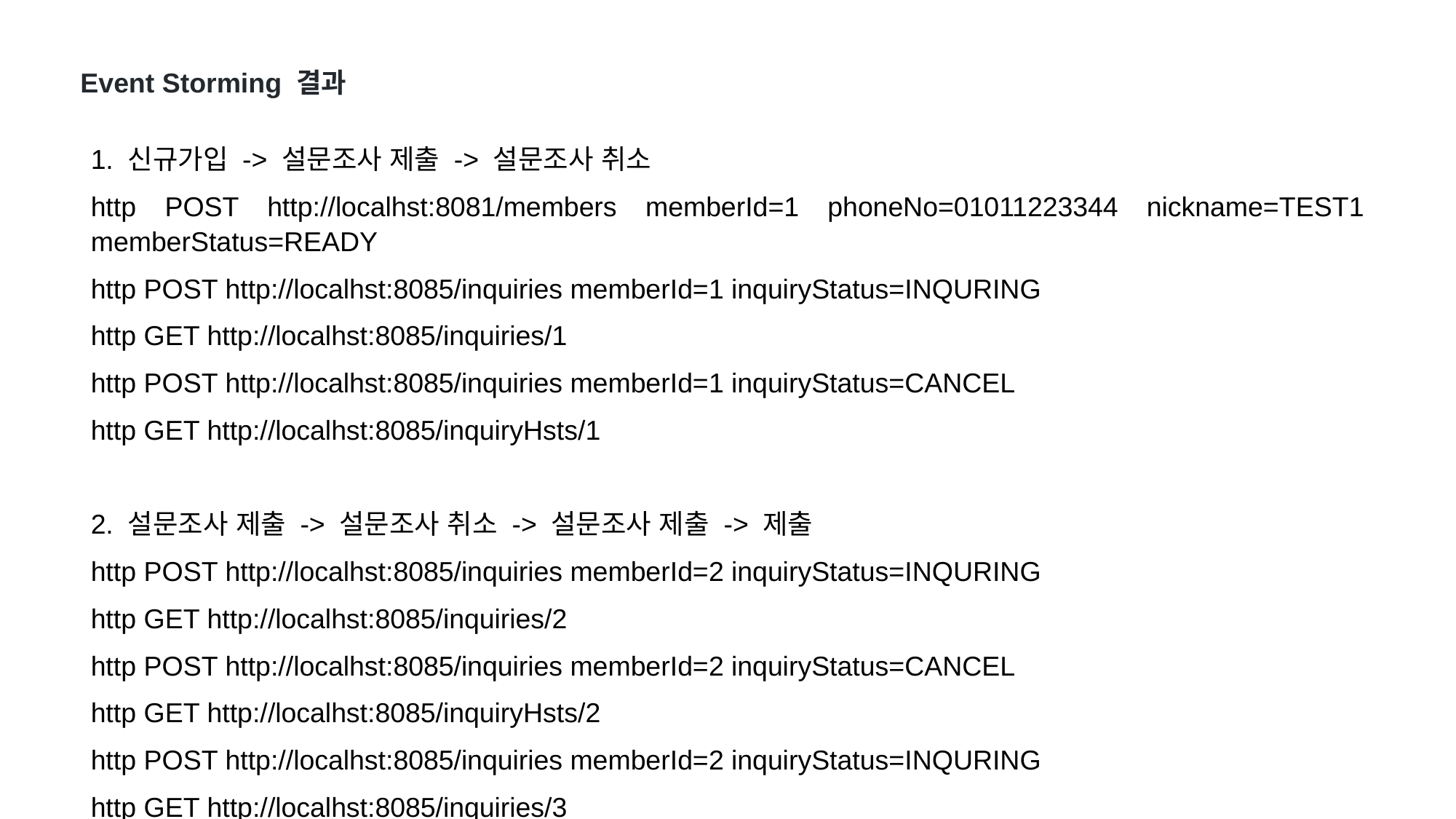

Event Storming 결과
1. 신규가입 -> 설문조사 제출 -> 설문조사 취소
http POST http://localhst:8081/members memberId=1 phoneNo=01011223344 nickname=TEST1 memberStatus=READY
http POST http://localhst:8085/inquiries memberId=1 inquiryStatus=INQURING
http GET http://localhst:8085/inquiries/1
http POST http://localhst:8085/inquiries memberId=1 inquiryStatus=CANCEL
http GET http://localhst:8085/inquiryHsts/1

2. 설문조사 제출 -> 설문조사 취소 -> 설문조사 제출 -> 제출
http POST http://localhst:8085/inquiries memberId=2 inquiryStatus=INQURING
http GET http://localhst:8085/inquiries/2
http POST http://localhst:8085/inquiries memberId=2 inquiryStatus=CANCEL
http GET http://localhst:8085/inquiryHsts/2
http POST http://localhst:8085/inquiries memberId=2 inquiryStatus=INQURING
http GET http://localhst:8085/inquiries/3
http POST http://localhst:8085/inquiries memberId=2 inquiryStatus=INQURING
http GET http://localhst:8085/inquiries/4

3. 설문조사 제출 -> 설문조사 이력 확인 -> 설문조사 취소 -> 설문조사 이력 확인
http POST http://localhst:8085/inquiries memberId=3 inquiryStatus=INQURING
http GET http://localhst:8086/inquiryBoards
http POST http://localhst:8085/inquiries memberId=3 inquiryStatus=CANCEL
http GET http://localhst:8085/inquiryHsts/2
http GET http://localhst:8086/inquiryBoards